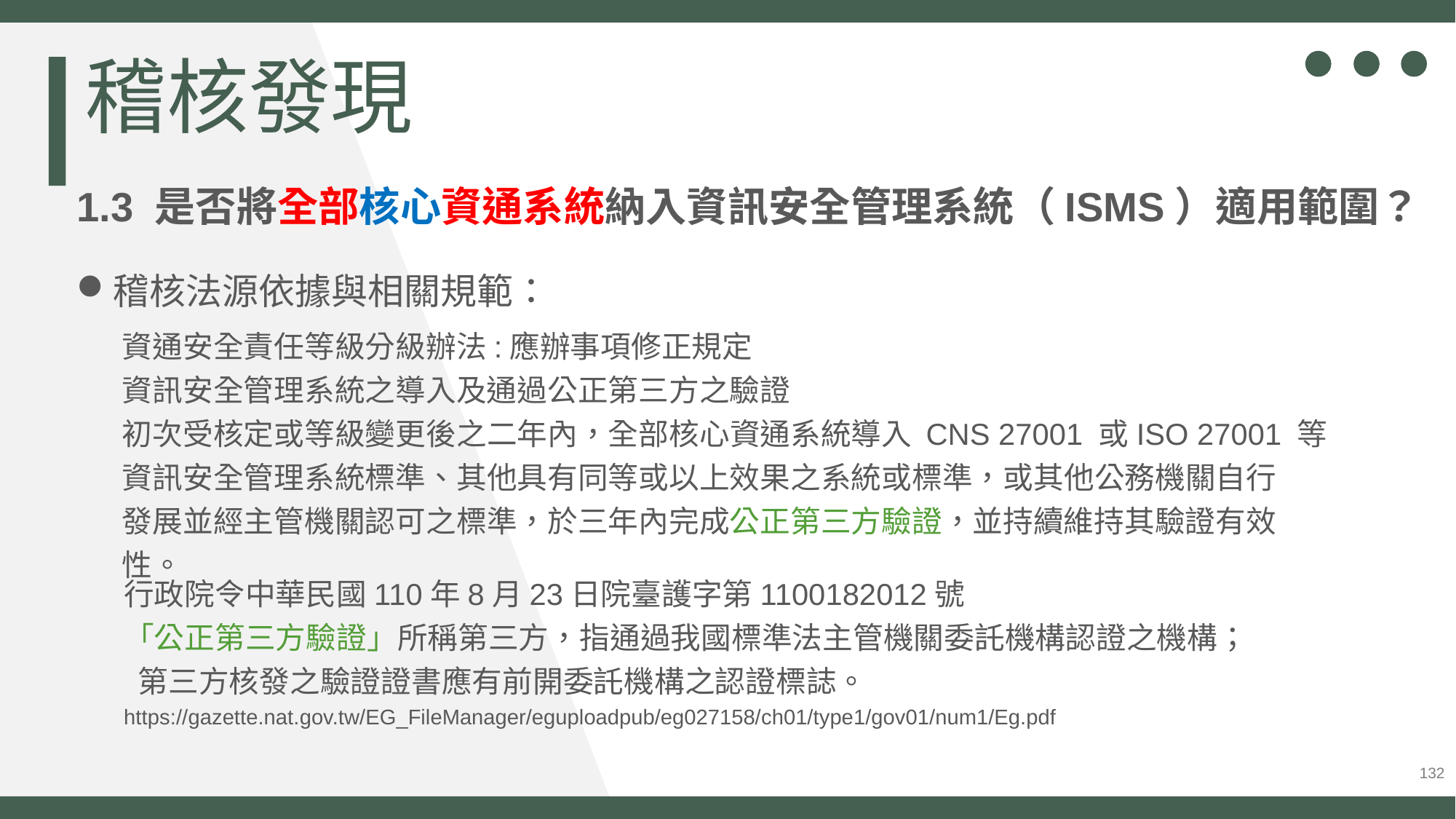

稽核發現
1.3 是否將全部核心資通系統納入資訊安全管理系統（ISMS）適用範圍？

稽核法源依據與相關規範：
資通安全責任等級分級辦法:應辦事項修正規定
資訊安全管理系統之導入及通過公正第三方之驗證
初次受核定或等級變更後之二年內，全部核心資通系統導入 CNS 27001 或ISO 27001 等
資訊安全管理系統標準、其他具有同等或以上效果之系統或標準，或其他公務機關自行
發展並經主管機關認可之標準，於三年內完成公正第三方驗證，並持續維持其驗證有效性。

行政院令中華民國110年8月23日院臺護字第1100182012號
「公正第三方驗證」所稱第三方，指通過我國標準法主管機關委託機構認證之機構；
 第三方核發之驗證證書應有前開委託機構之認證標誌。
https://gazette.nat.gov.tw/EG_FileManager/eguploadpub/eg027158/ch01/type1/gov01/num1/Eg.pdf
132